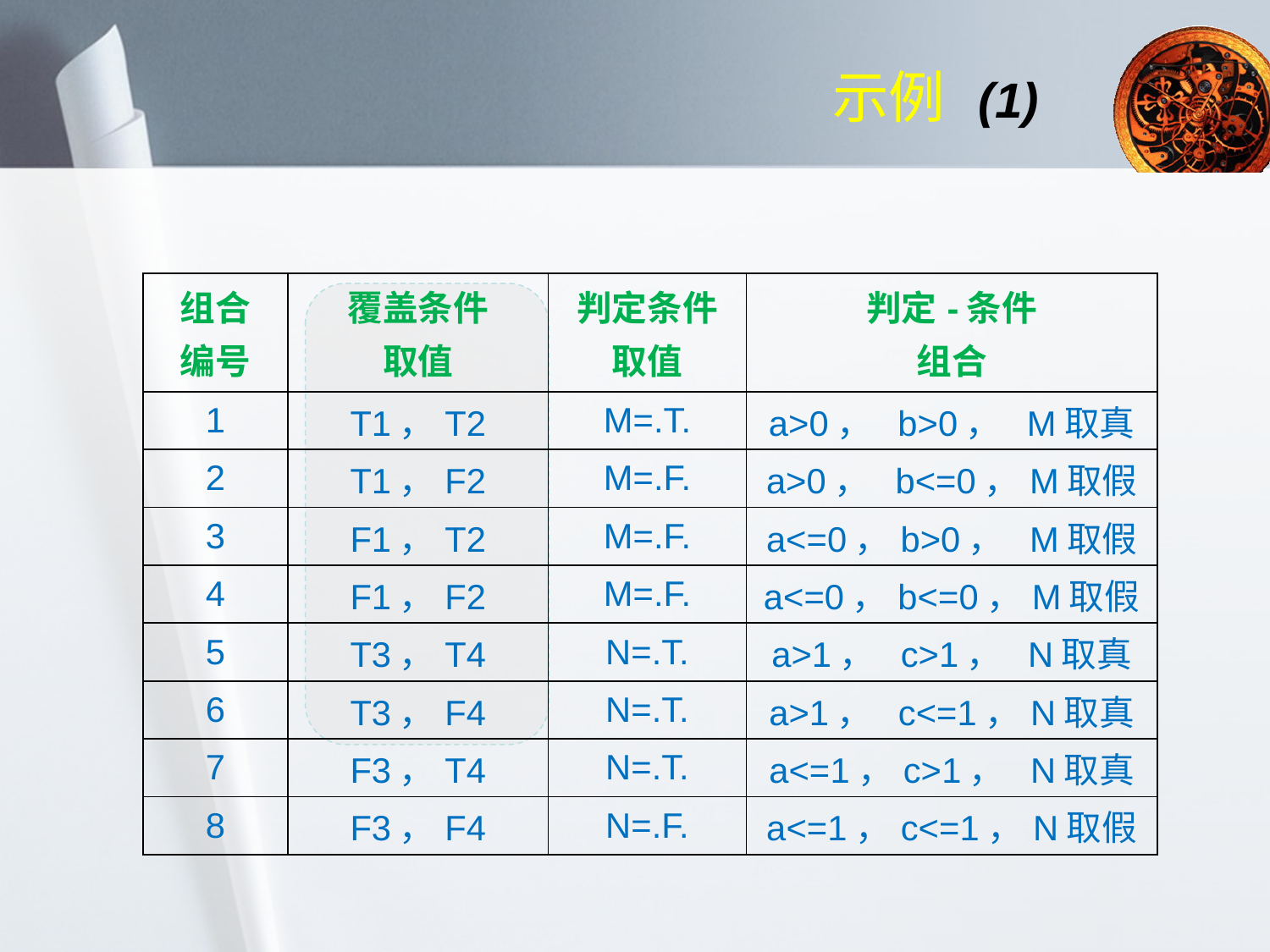

# 示例 (1)
| 组合 编号 | 覆盖条件 取值 | 判定条件 取值 | 判定-条件 组合 |
| --- | --- | --- | --- |
| 1 | T1，T2 | M=.T. | a>0， b>0， M取真 |
| 2 | T1，F2 | M=.F. | a>0， b<=0，M取假 |
| 3 | F1，T2 | M=.F. | a<=0，b>0， M取假 |
| 4 | F1，F2 | M=.F. | a<=0，b<=0，M取假 |
| 5 | T3，T4 | N=.T. | a>1， c>1， N取真 |
| 6 | T3，F4 | N=.T. | a>1， c<=1，N取真 |
| 7 | F3，T4 | N=.T. | a<=1，c>1， N取真 |
| 8 | F3，F4 | N=.F. | a<=1，c<=1，N取假 |